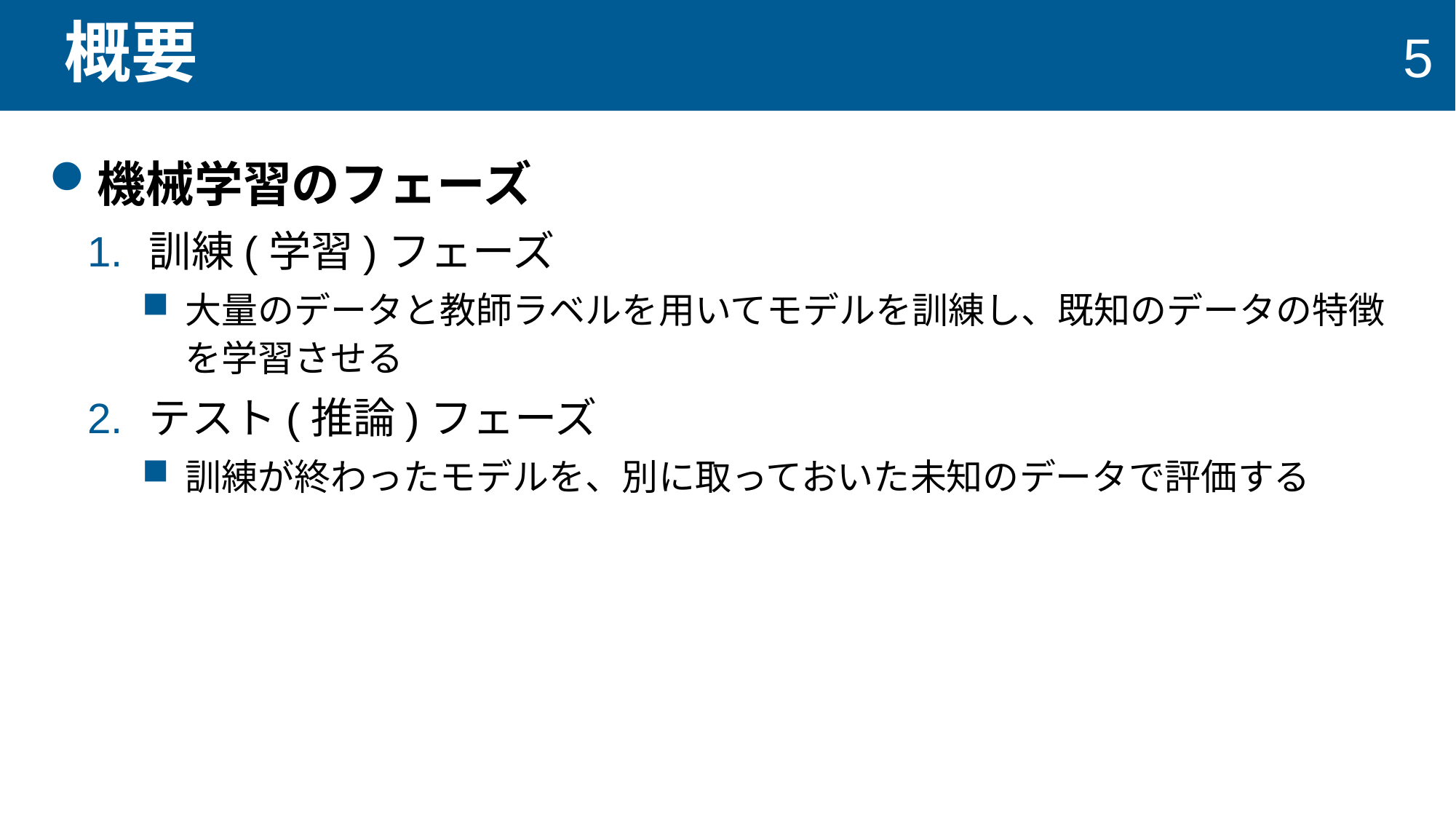

# 概要
5
機械学習のフェーズ
訓練(学習)フェーズ
大量のデータと教師ラベルを用いてモデルを訓練し、既知のデータの特徴を学習させる
テスト(推論)フェーズ
訓練が終わったモデルを、別に取っておいた未知のデータで評価する